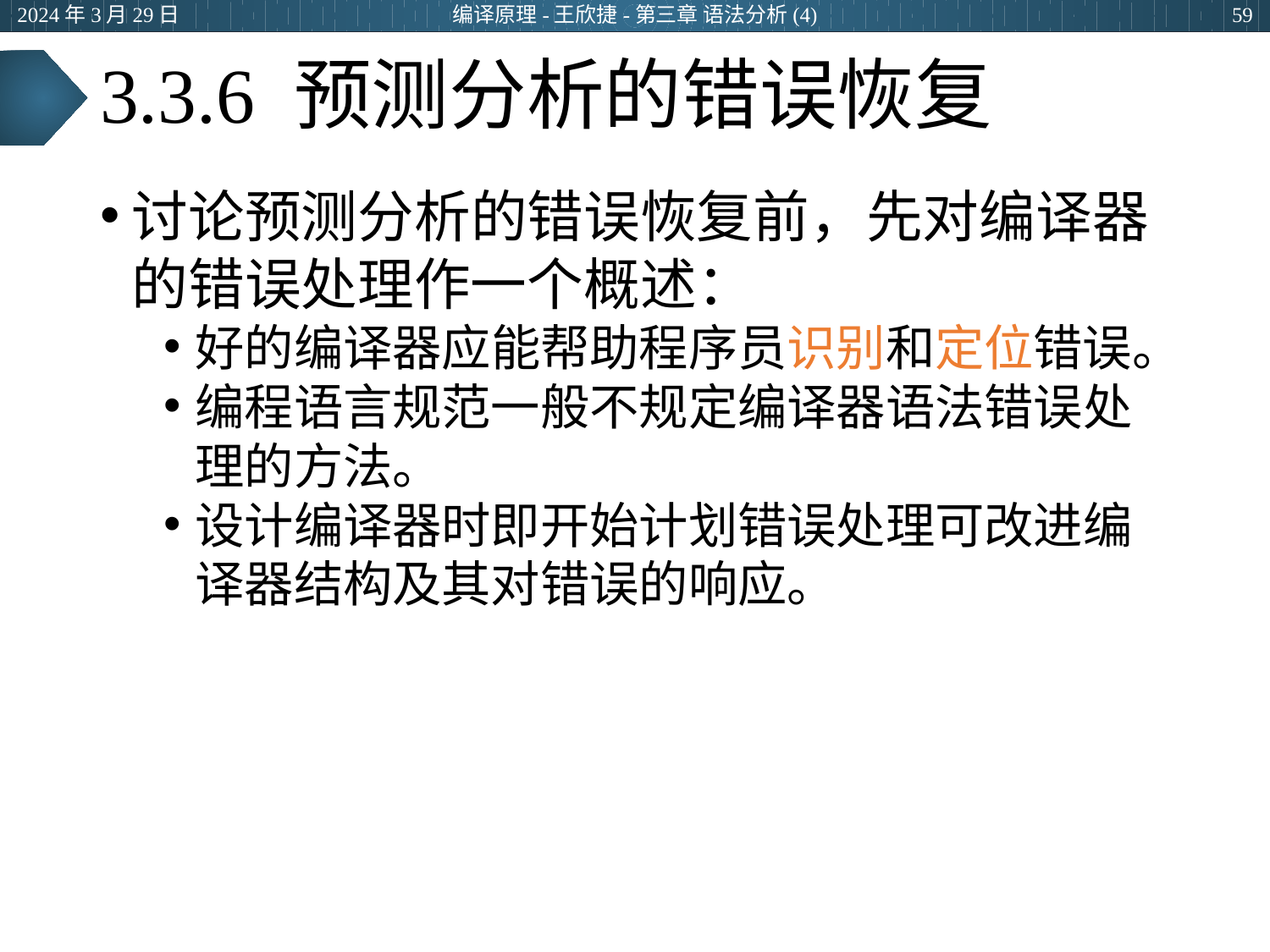

2024年3月29日
编译原理-王欣捷-第三章 语法分析(4)
59
# 3.3.6 预测分析的错误恢复
讨论预测分析的错误恢复前，先对编译器的错误处理作一个概述：
好的编译器应能帮助程序员识别和定位错误。
编程语言规范一般不规定编译器语法错误处理的方法。
设计编译器时即开始计划错误处理可改进编译器结构及其对错误的响应。